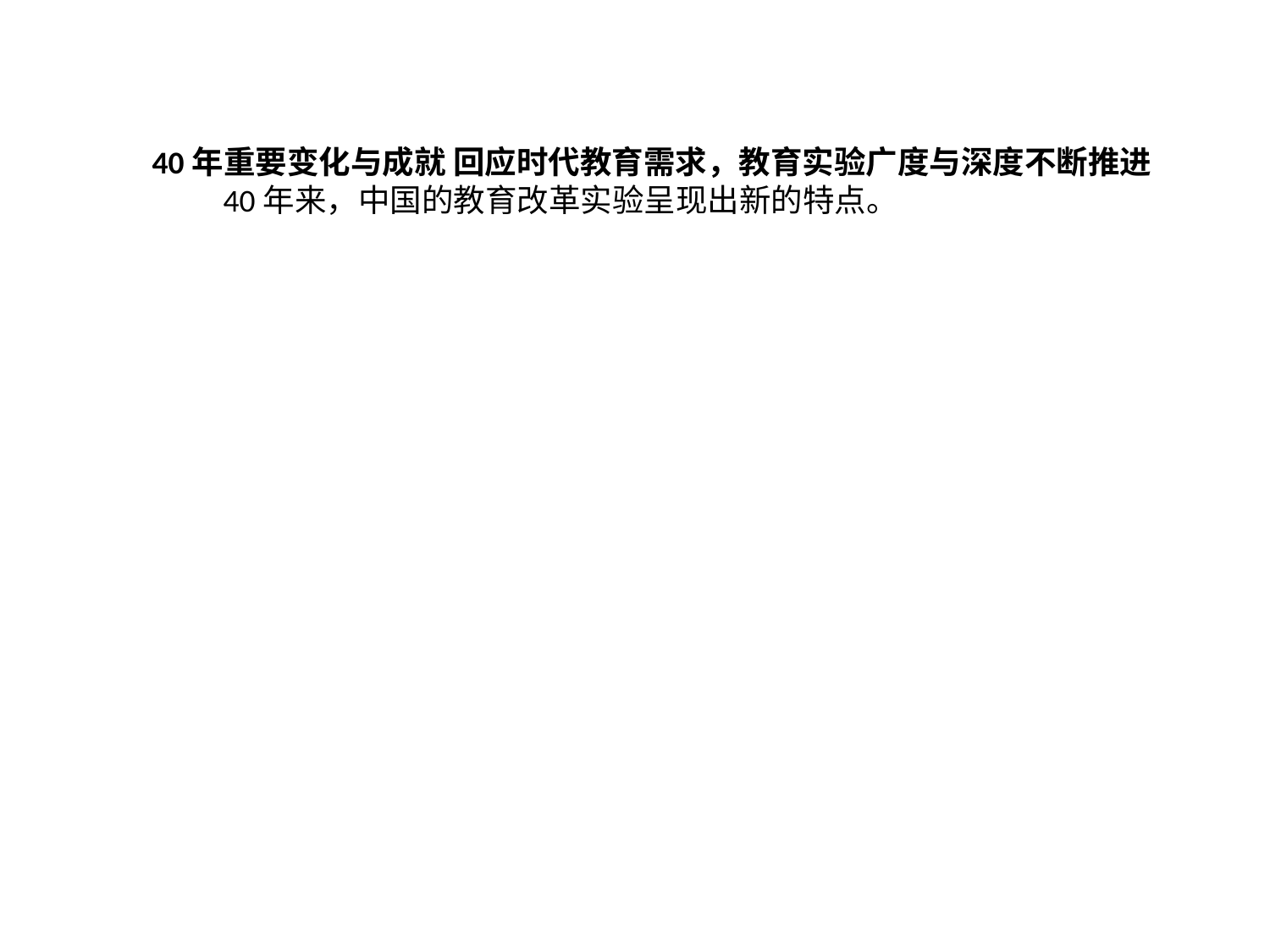

40年重要变化与成就 回应时代教育需求，教育实验广度与深度不断推进
　　40年来，中国的教育改革实验呈现出新的特点。